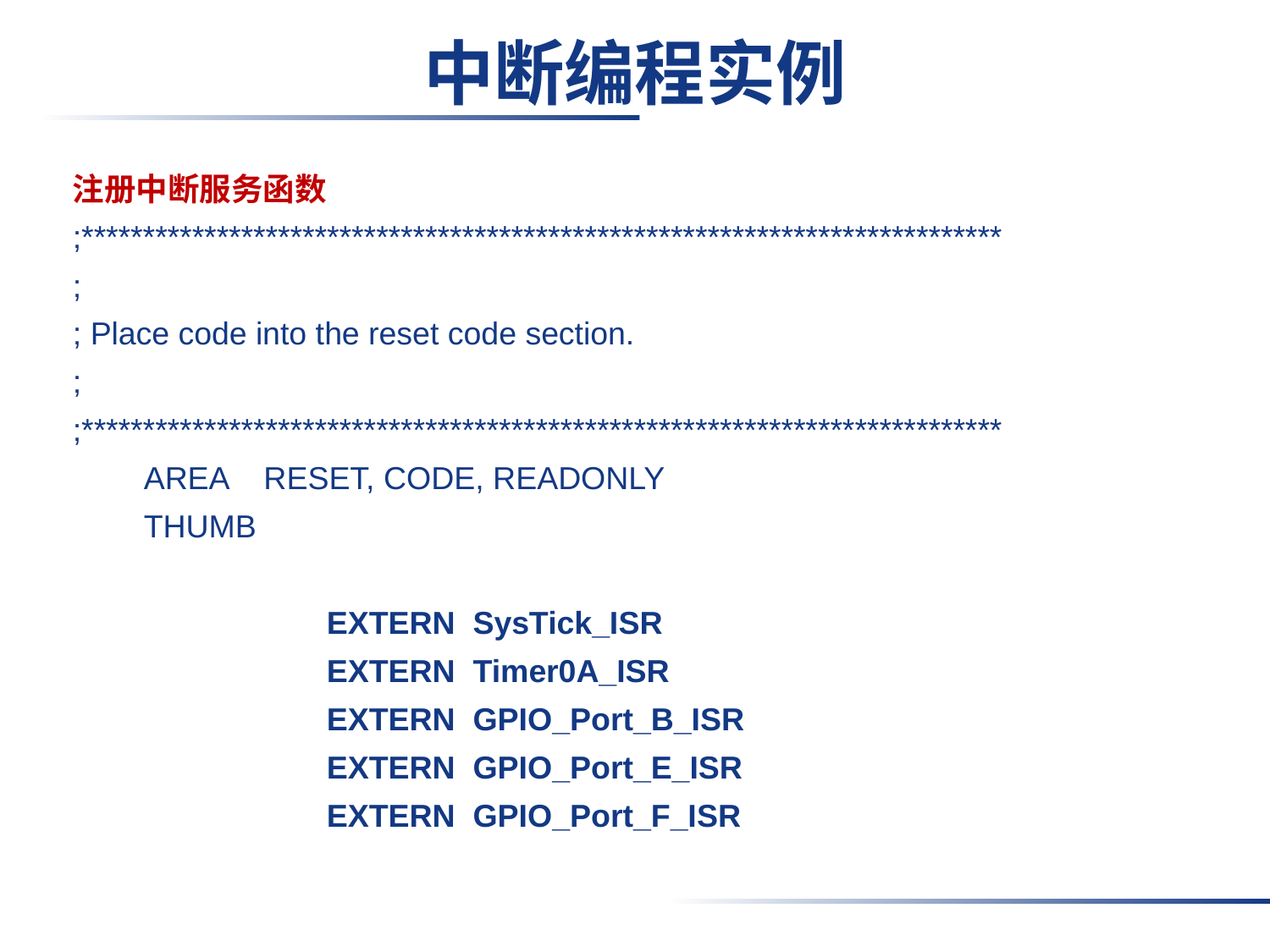

# 中断编程实例
注册中断服务函数
;***************************************************************************
;
; Place code into the reset code section.
;
;***************************************************************************
        AREA    RESET, CODE, READONLY
        THUMB

		EXTERN  SysTick_ISR
		EXTERN  Timer0A_ISR
		EXTERN  GPIO_Port_B_ISR
		EXTERN  GPIO_Port_E_ISR
		EXTERN  GPIO_Port_F_ISR